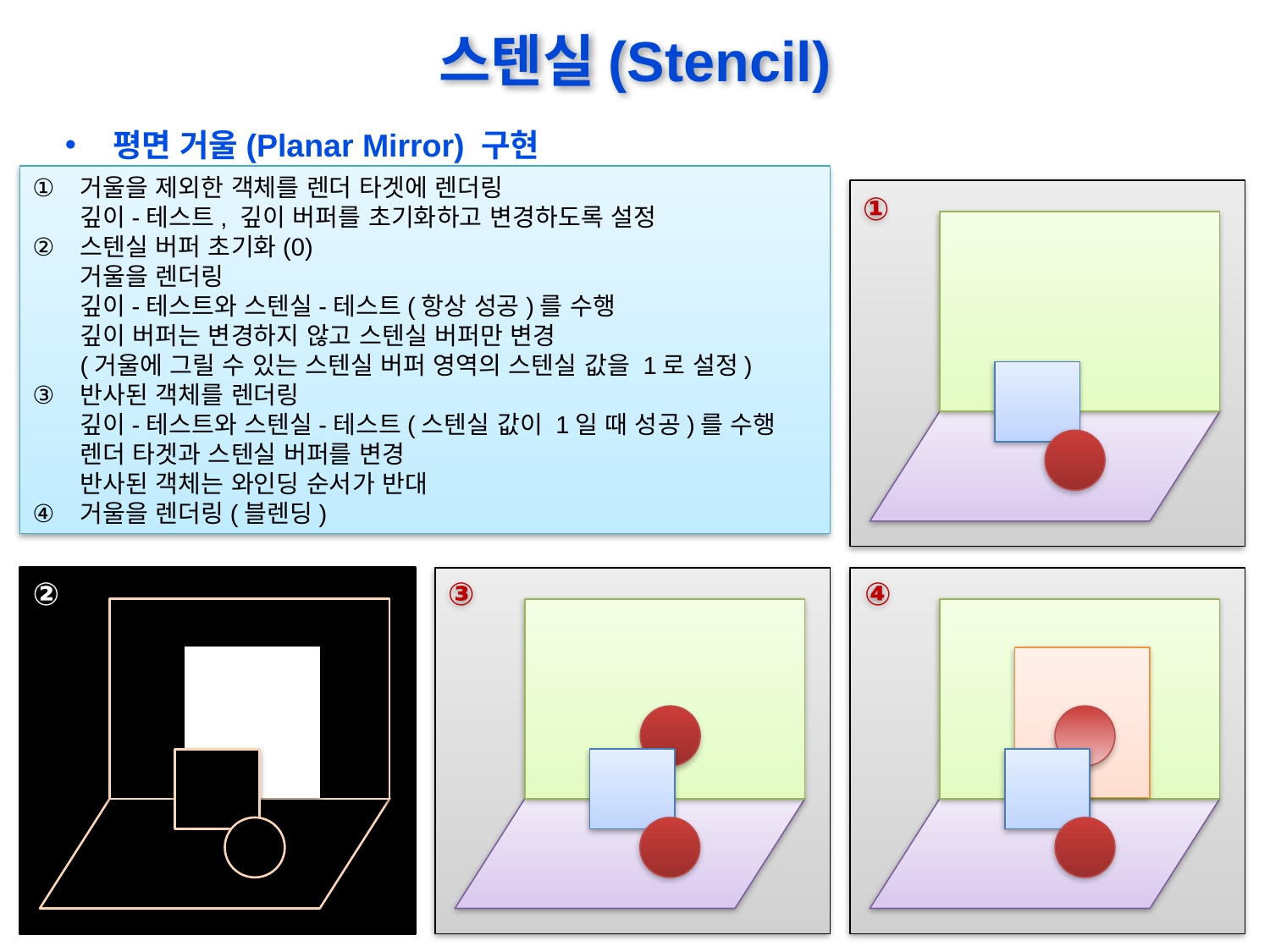

# 스텐실(Stencil)
평면 거울(Planar Mirror) 구현

거울을 제외한 객체를 렌더 타겟에 렌더링
깊이-테스트, 깊이 버퍼를 초기화하고 변경하도록 설정
스텐실 버퍼 초기화(0)
거울을 렌더링
깊이-테스트와 스텐실-테스트(항상 성공)를 수행
깊이 버퍼는 변경하지 않고 스텐실 버퍼만 변경
(거울에 그릴 수 있는 스텐실 버퍼 영역의 스텐실 값을 1로 설정)
반사된 객체를 렌더링
깊이-테스트와 스텐실-테스트(스텐실 값이 1일 때 성공)를 수행
렌더 타겟과 스텐실 버퍼를 변경
반사된 객체는 와인딩 순서가 반대
거울을 렌더링(블렌딩)

①

②

③

④